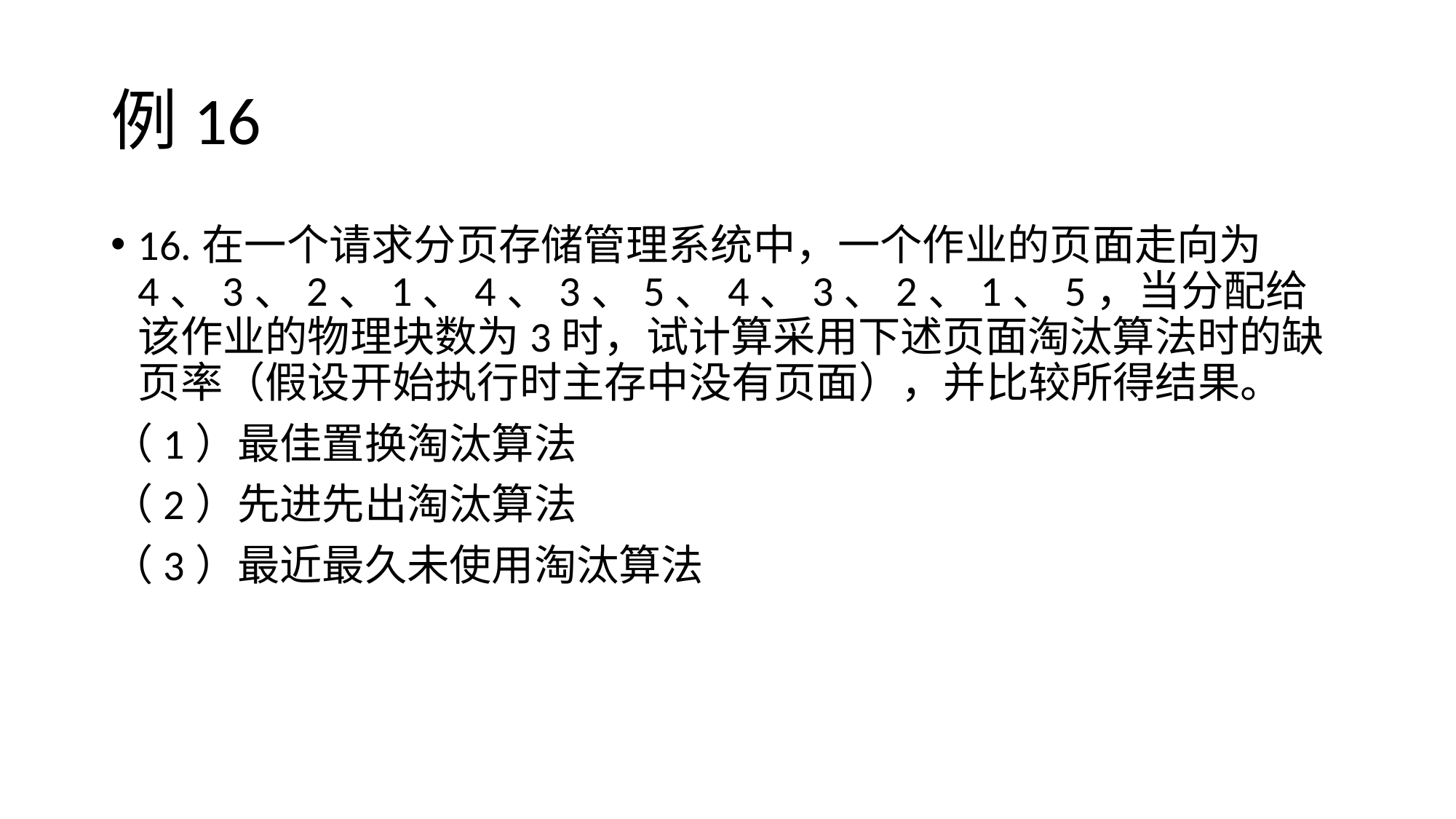

# 例16
16.在一个请求分页存储管理系统中，一个作业的页面走向为4、3、2、1、4、3、5、4、3、2、1、5，当分配给该作业的物理块数为3时，试计算采用下述页面淘汰算法时的缺页率（假设开始执行时主存中没有页面），并比较所得结果。
（1）最佳置换淘汰算法
（2）先进先出淘汰算法
（3）最近最久未使用淘汰算法